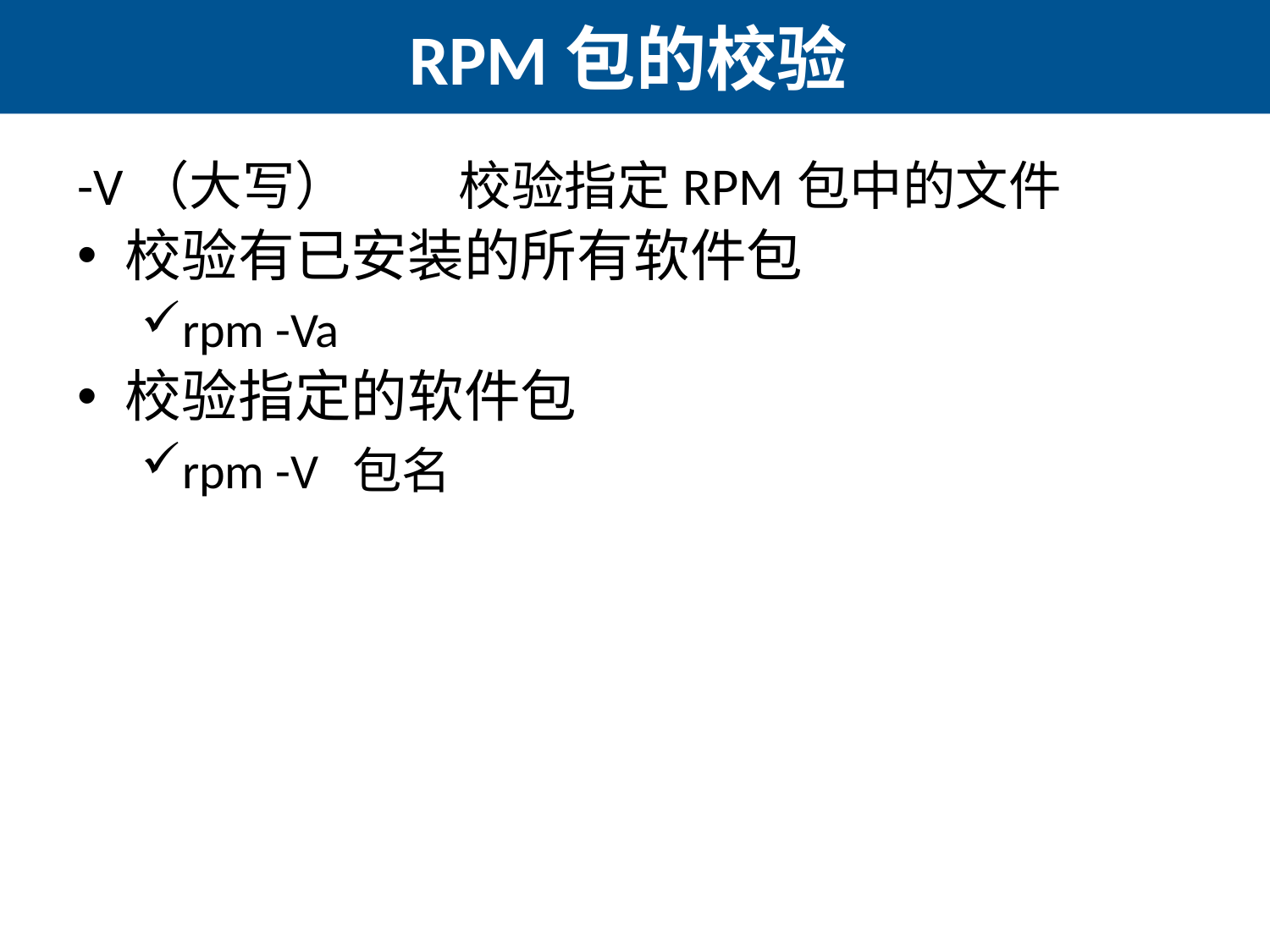

# RPM包的校验
-V（大写）	校验指定RPM包中的文件
校验有已安装的所有软件包
rpm -Va
校验指定的软件包
rpm -V  包名